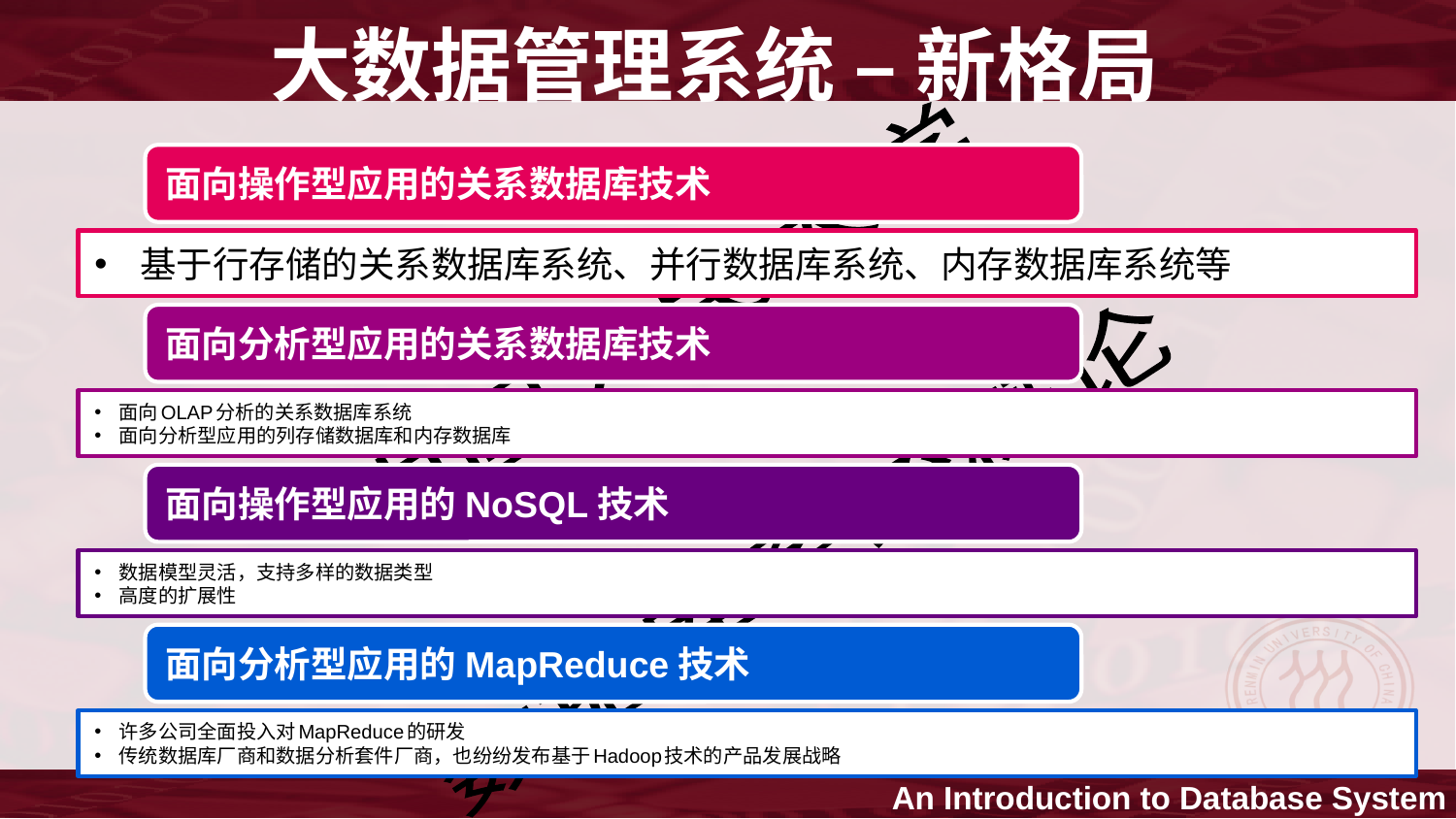

# 大数据管理系统 – 新格局
面向操作型应用的关系数据库技术
面向分析型应用的关系数据库技术
面向操作型应用的NoSQL技术
面向分析型应用的MapReduce技术
基于行存储的关系数据库系统、并行数据库系统、内存数据库系统等
面向OLAP分析的关系数据库系统
面向分析型应用的列存储数据库和内存数据库
数据模型灵活，支持多样的数据类型
高度的扩展性
许多公司全面投入对MapReduce的研发
传统数据库厂商和数据分析套件厂商，也纷纷发布基于Hadoop技术的产品发展战略